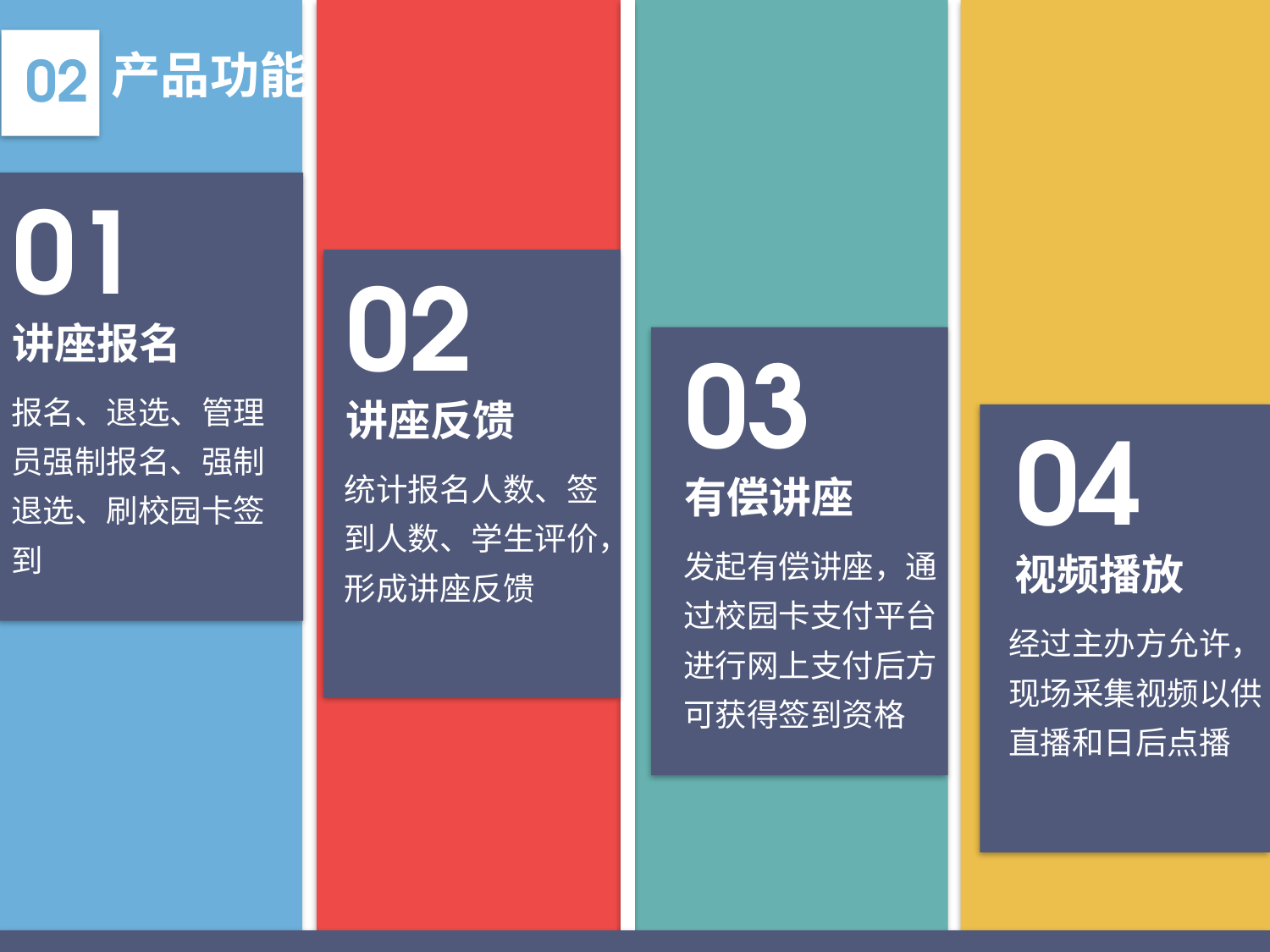

产品功能
02

01

02
讲座报名

03
讲座反馈
报名、退选、管理员强制报名、强制退选、刷校园卡签到

04
有偿讲座
统计报名人数、签到人数、学生评价，形成讲座反馈
视频播放
发起有偿讲座，通过校园卡支付平台进行网上支付后方可获得签到资格
经过主办方允许，现场采集视频以供直播和日后点播